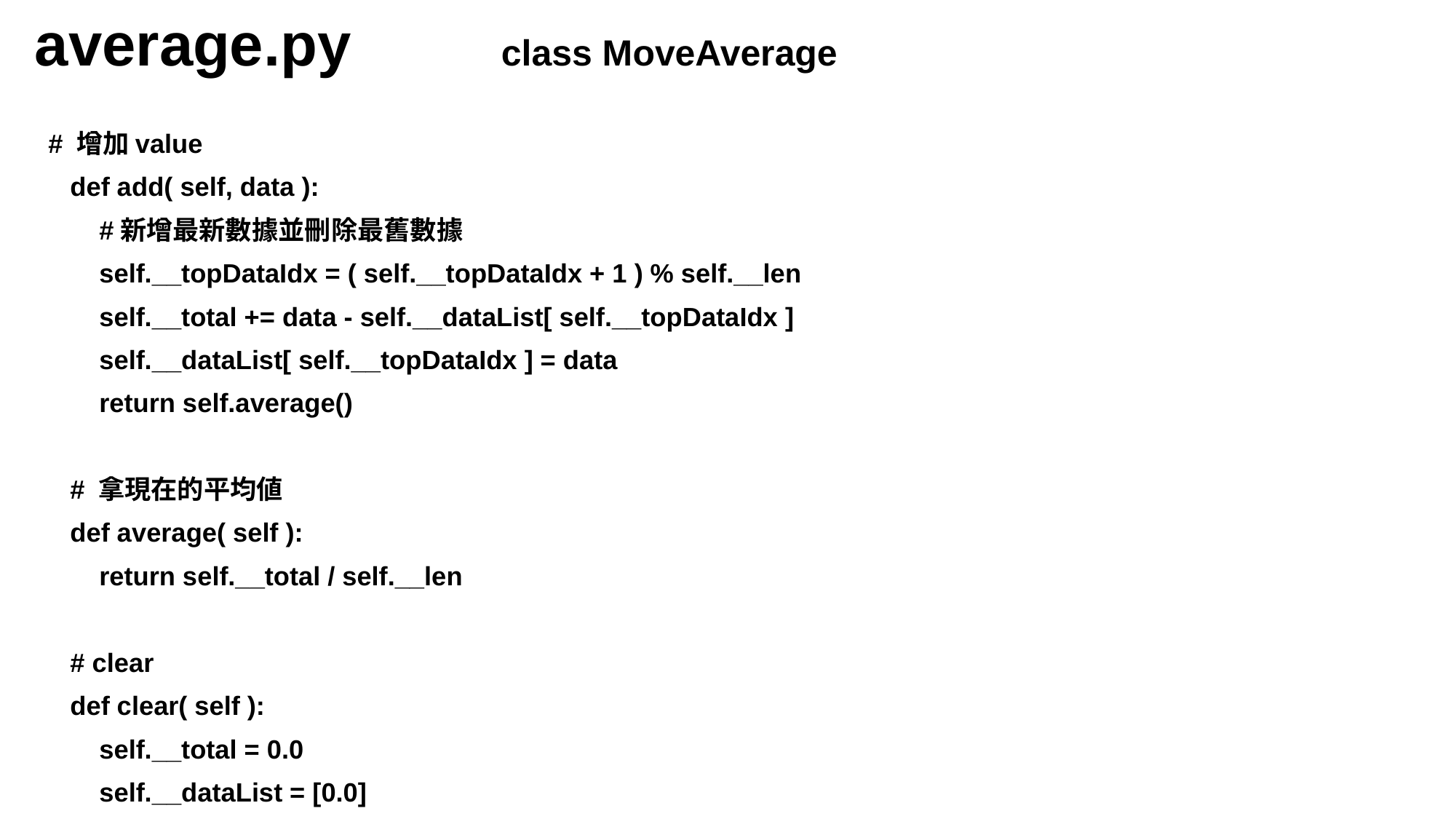

average.py　　class MoveAverage
 # 增加value
    def add( self, data ):
        #新增最新數據並刪除最舊數據
        self.__topDataIdx = ( self.__topDataIdx + 1 ) % self.__len
        self.__total += data - self.__dataList[ self.__topDataIdx ]
        self.__dataList[ self.__topDataIdx ] = data
        return self.average()

    # 拿現在的平均値
    def average( self ):
        return self.__total / self.__len

    # clear
    def clear( self ):
        self.__total = 0.0
        self.__dataList = [0.0]